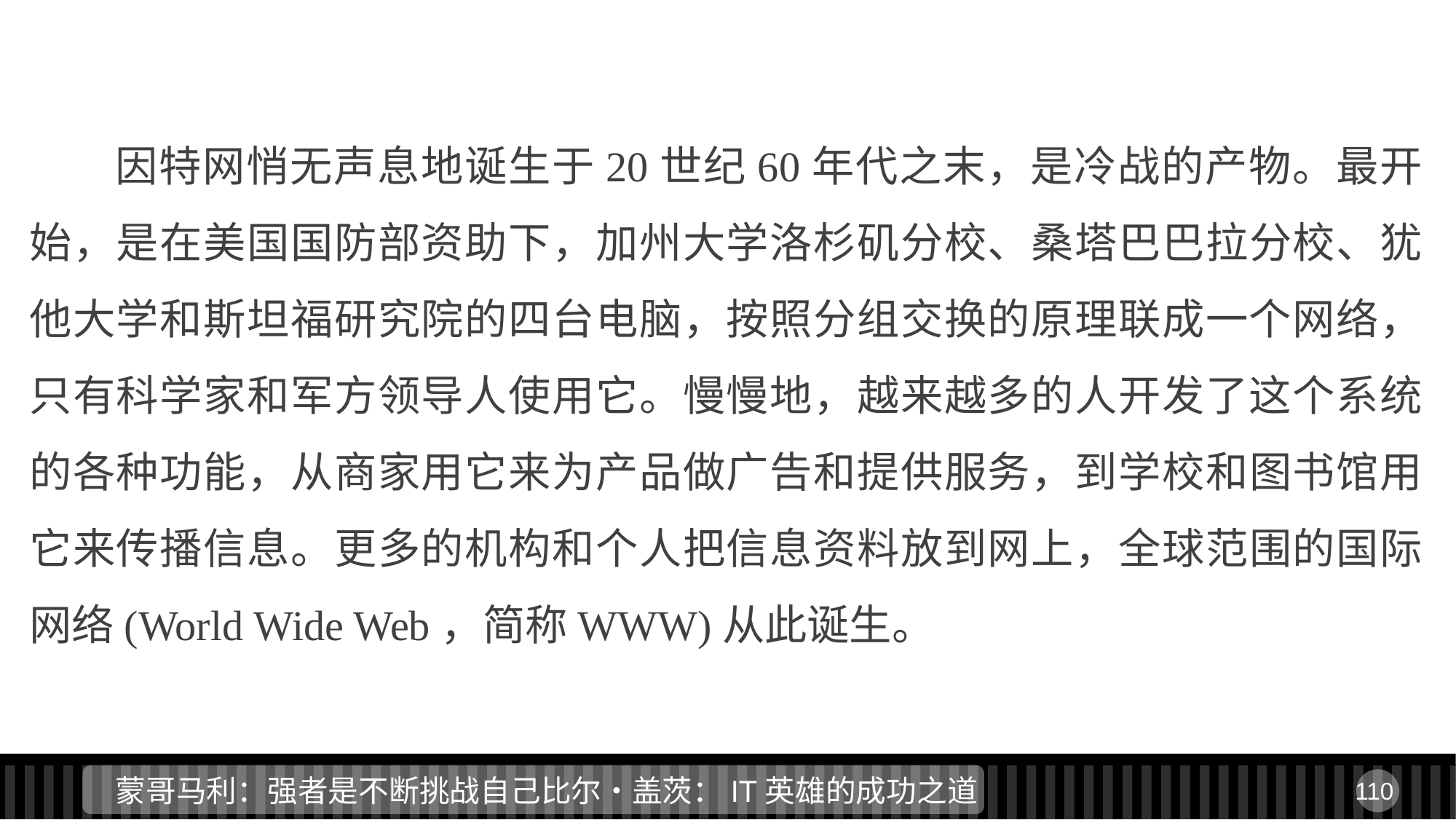

因特网悄无声息地诞生于20世纪60年代之末，是冷战的产物。最开始，是在美国国防部资助下，加州大学洛杉矶分校、桑塔巴巴拉分校、犹他大学和斯坦福研究院的四台电脑，按照分组交换的原理联成一个网络，只有科学家和军方领导人使用它。慢慢地，越来越多的人开发了这个系统的各种功能，从商家用它来为产品做广告和提供服务，到学校和图书馆用它来传播信息。更多的机构和个人把信息资料放到网上，全球范围的国际网络(World Wide Web，简称WWW)从此诞生。